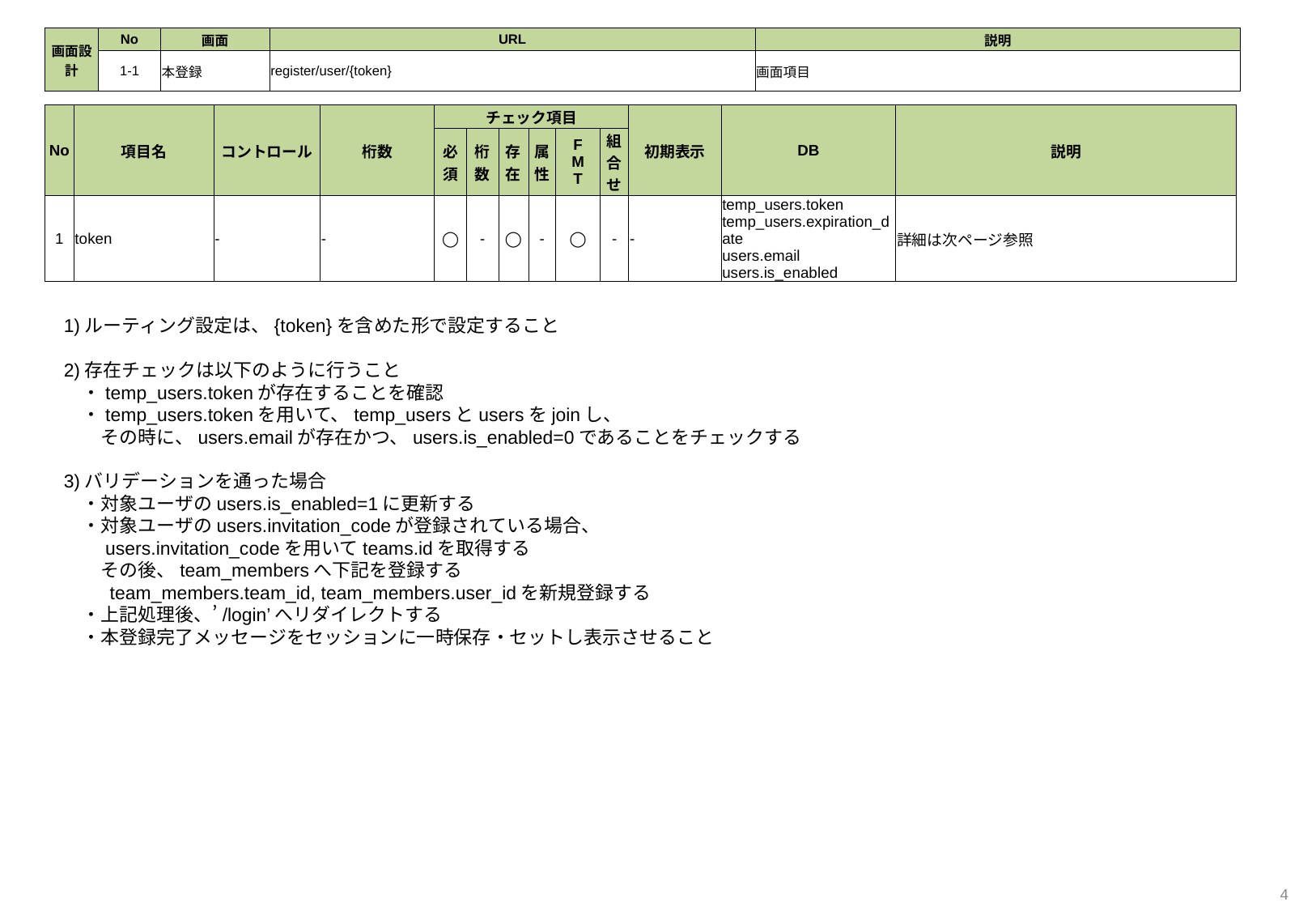

| 画面設計 | No | 画面 | URL | 説明 |
| --- | --- | --- | --- | --- |
|  | 1-1 | 本登録 | register/user/{token} | 画面項目 |
| No | 項目名 | コントロール | 桁数 | チェック項目 |  |  |  |  |  | 初期表示 | DB | 説明 |
| --- | --- | --- | --- | --- | --- | --- | --- | --- | --- | --- | --- | --- |
|  |  |  |  | 必 須 | 桁数 | 存在 | 属性 | F M T | 組合せ |  |  |  |
| 1 | token | - | - | ◯ | - | ◯ | - | ◯ | - | - | temp\_users.token temp\_users.expiration\_date users.email users.is\_enabled | 詳細は次ページ参照 |
1)ルーティング設定は、{token}を含めた形で設定すること

2)存在チェックは以下のように行うこと
　・temp_users.tokenが存在することを確認
　・temp_users.tokenを用いて、temp_usersとusersをjoinし、
　　その時に、users.emailが存在かつ、users.is_enabled=0であることをチェックする

3)バリデーションを通った場合
　・対象ユーザのusers.is_enabled=1に更新する
　・対象ユーザのusers.invitation_codeが登録されている場合、
　　users.invitation_codeを用いてteams.idを取得する
　　その後、team_membersへ下記を登録する
　　 team_members.team_id, team_members.user_idを新規登録する
　・上記処理後、’/login’へリダイレクトする
　・本登録完了メッセージをセッションに一時保存・セットし表示させること
4